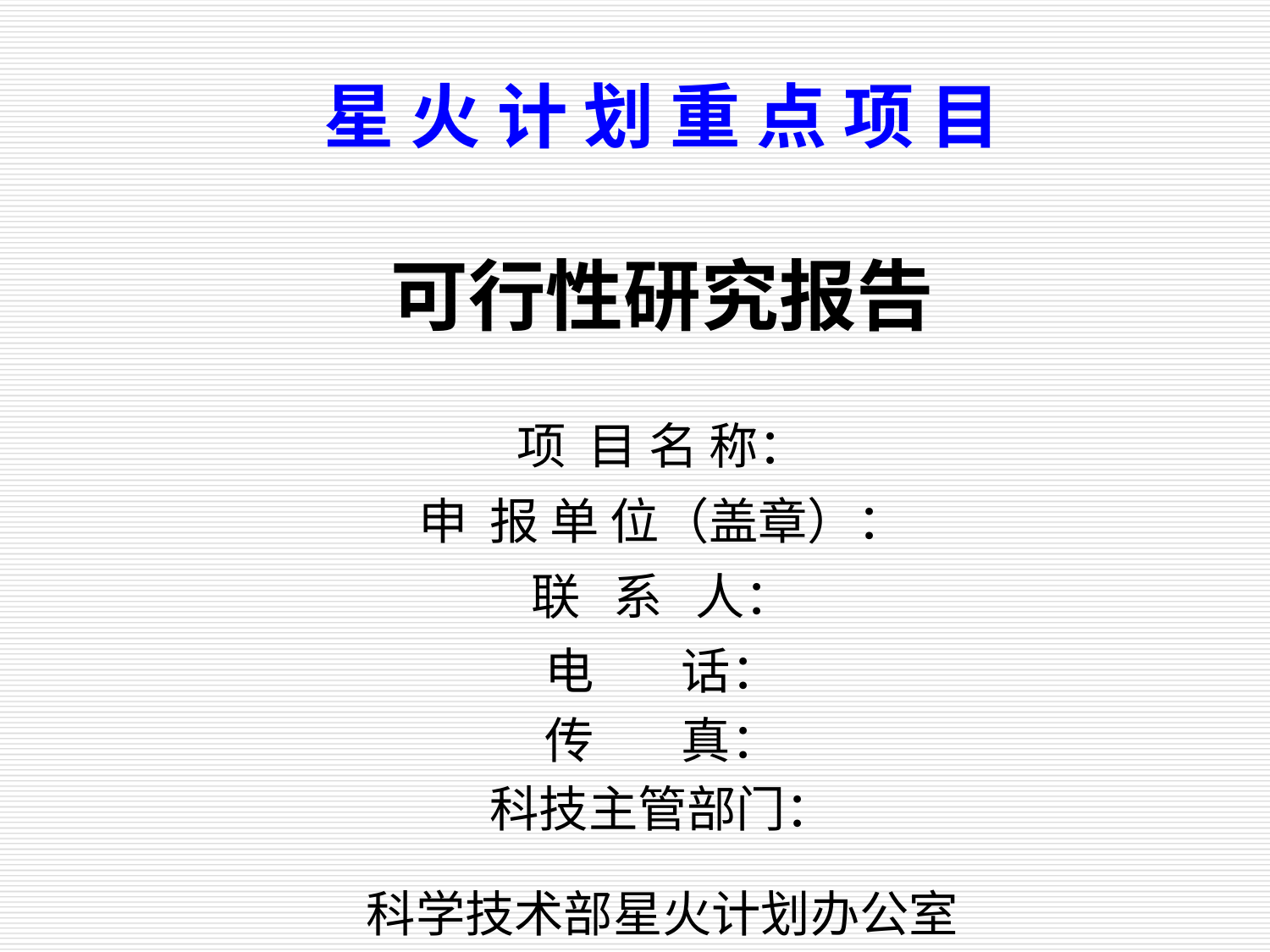

星 火 计 划 重 点 项 目
可行性研究报告
项  目 名 称：
申  报 单 位（盖章）：
联   系   人：
电        话：
传        真：
科技主管部门：
科学技术部星火计划办公室